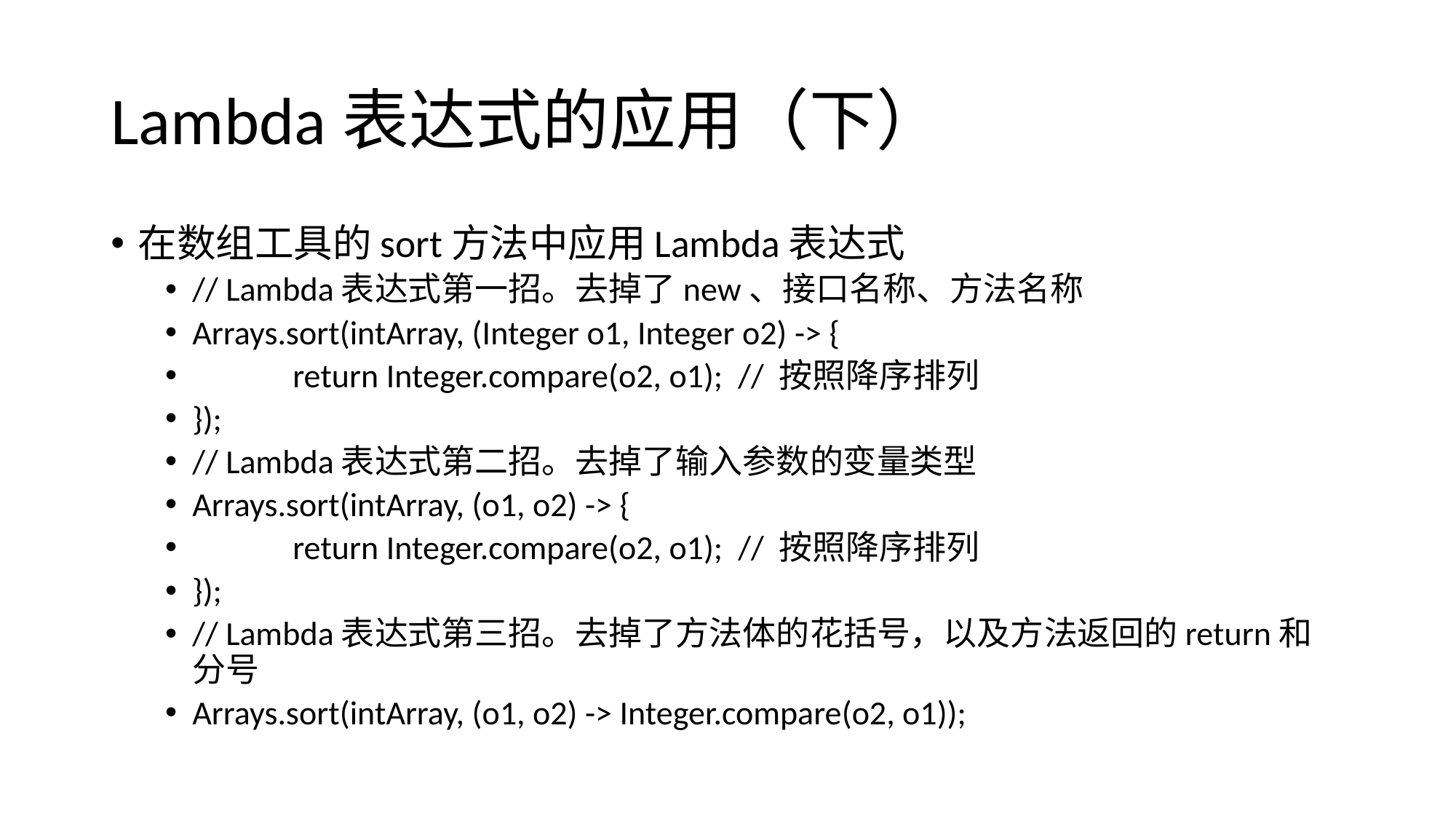

# Lambda表达式的应用（下）
在数组工具的sort方法中应用Lambda表达式
// Lambda表达式第一招。去掉了new、接口名称、方法名称
Arrays.sort(intArray, (Integer o1, Integer o2) -> {
	return Integer.compare(o2, o1);  // 按照降序排列
});
// Lambda表达式第二招。去掉了输入参数的变量类型
Arrays.sort(intArray, (o1, o2) -> {
	return Integer.compare(o2, o1);  // 按照降序排列
});
// Lambda表达式第三招。去掉了方法体的花括号，以及方法返回的return和分号
Arrays.sort(intArray, (o1, o2) -> Integer.compare(o2, o1));